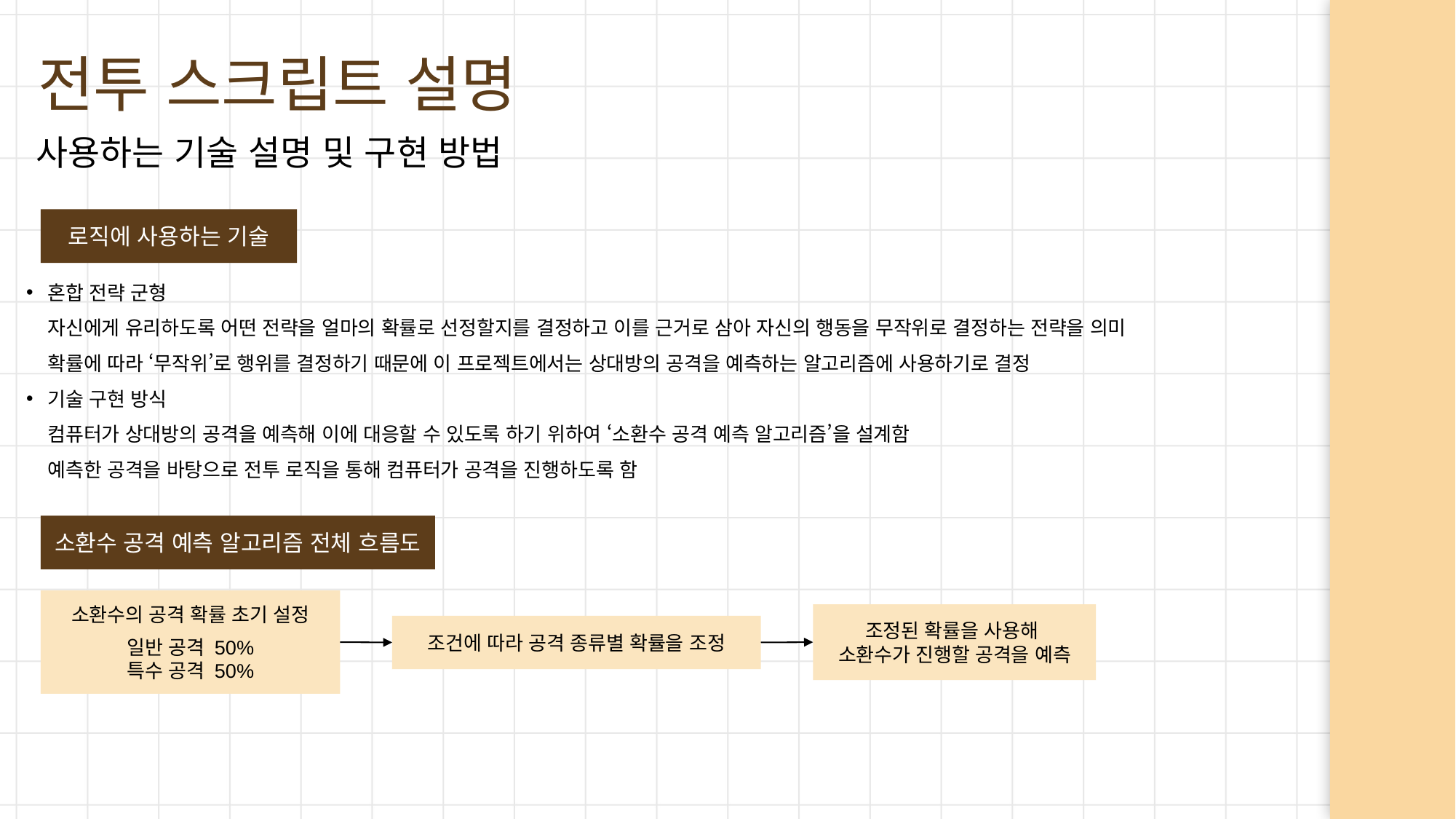

전투 스크립트 설명
사용하는 기술 설명 및 구현 방법
로직에 사용하는 기술
혼합 전략 군형
자신에게 유리하도록 어떤 전략을 얼마의 확률로 선정할지를 결정하고 이를 근거로 삼아 자신의 행동을 무작위로 결정하는 전략을 의미
확률에 따라 ‘무작위’로 행위를 결정하기 때문에 이 프로젝트에서는 상대방의 공격을 예측하는 알고리즘에 사용하기로 결정
기술 구현 방식
컴퓨터가 상대방의 공격을 예측해 이에 대응할 수 있도록 하기 위하여 ‘소환수 공격 예측 알고리즘’을 설계함
예측한 공격을 바탕으로 전투 로직을 통해 컴퓨터가 공격을 진행하도록 함
소환수 공격 예측 알고리즘 전체 흐름도
소환수의 공격 확률 초기 설정

일반 공격 50%
특수 공격 50%
조정된 확률을 사용해
소환수가 진행할 공격을 예측
조건에 따라 공격 종류별 확률을 조정